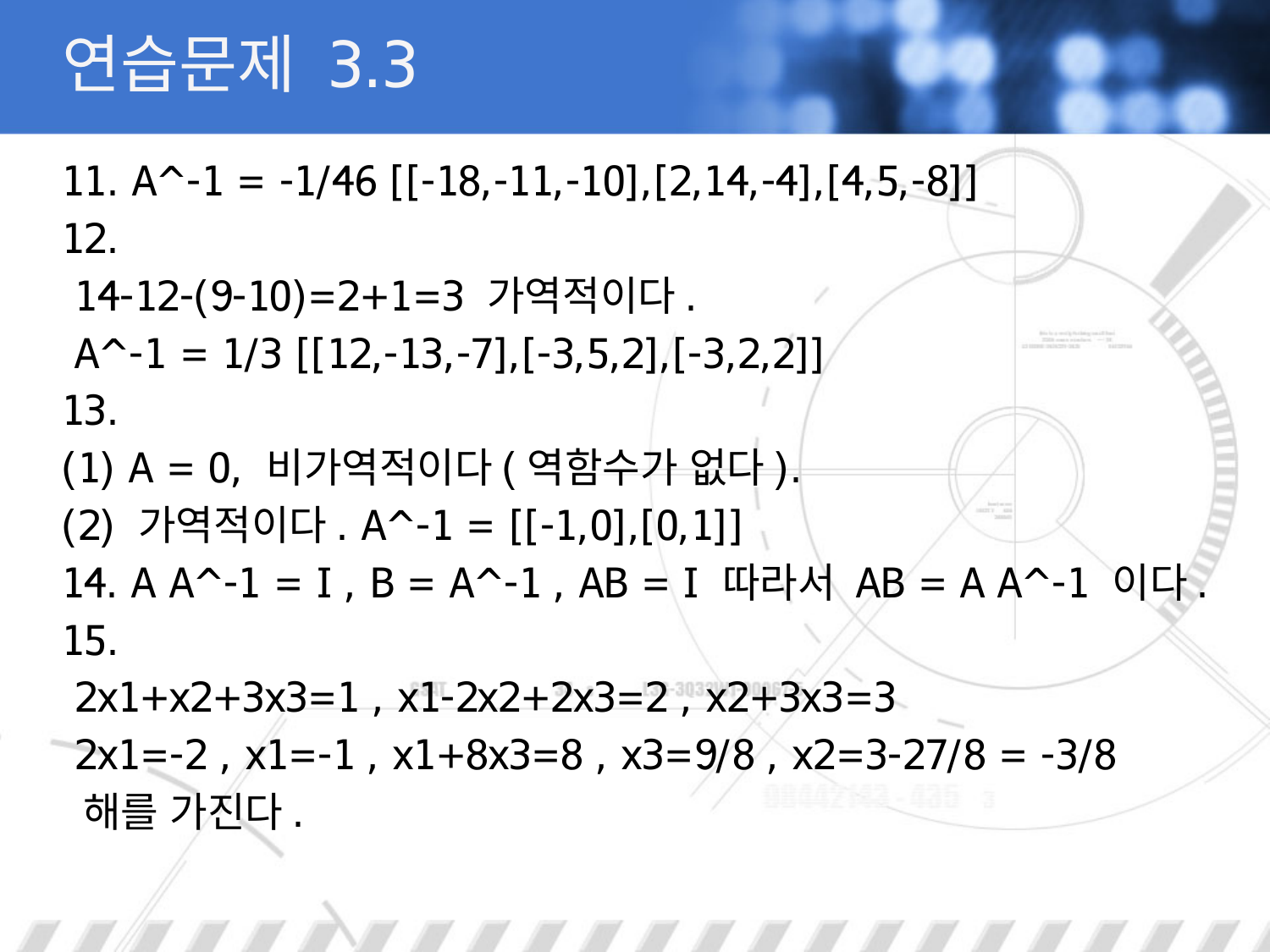

# 연습문제 3.3
11. A^-1 = -1/46 [[-18,-11,-10],[2,14,-4],[4,5,-8]]
12.
 14-12-(9-10)=2+1=3 가역적이다.
 A^-1 = 1/3 [[12,-13,-7],[-3,5,2],[-3,2,2]]
13.
(1) A = 0, 비가역적이다(역함수가 없다).
(2) 가역적이다. A^-1 = [[-1,0],[0,1]]
14. A A^-1 = I , B = A^-1 , AB = I 따라서 AB = A A^-1 이다.
15.
 2x1+x2+3x3=1 , x1-2x2+2x3=2 , x2+3x3=3
 2x1=-2 , x1=-1 , x1+8x3=8 , x3=9/8 , x2=3-27/8 = -3/8
 해를 가진다.